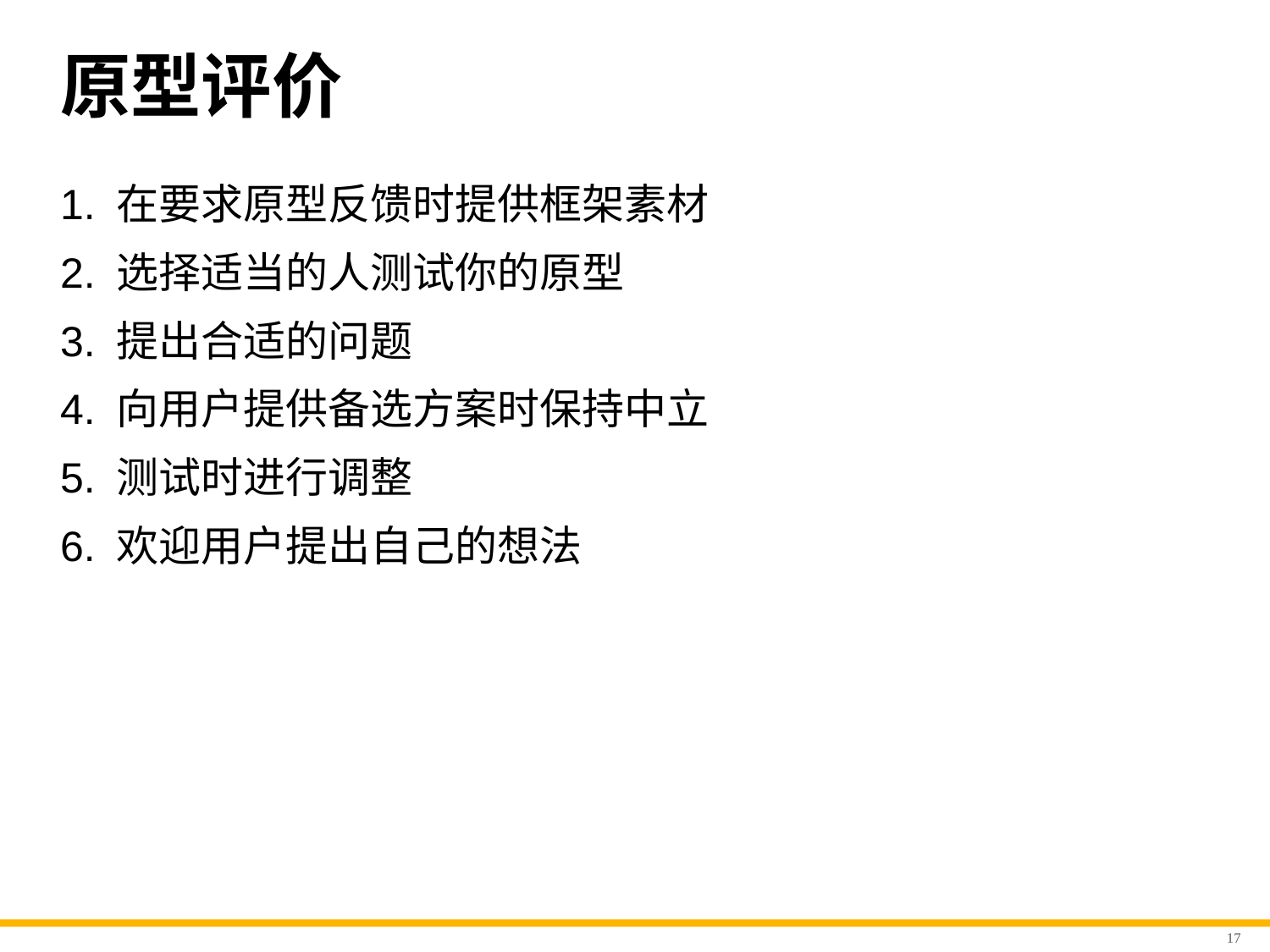

# 原型评价
在要求原型反馈时提供框架素材
选择适当的人测试你的原型
提出合适的问题
向用户提供备选方案时保持中立
测试时进行调整
欢迎用户提出自己的想法
17